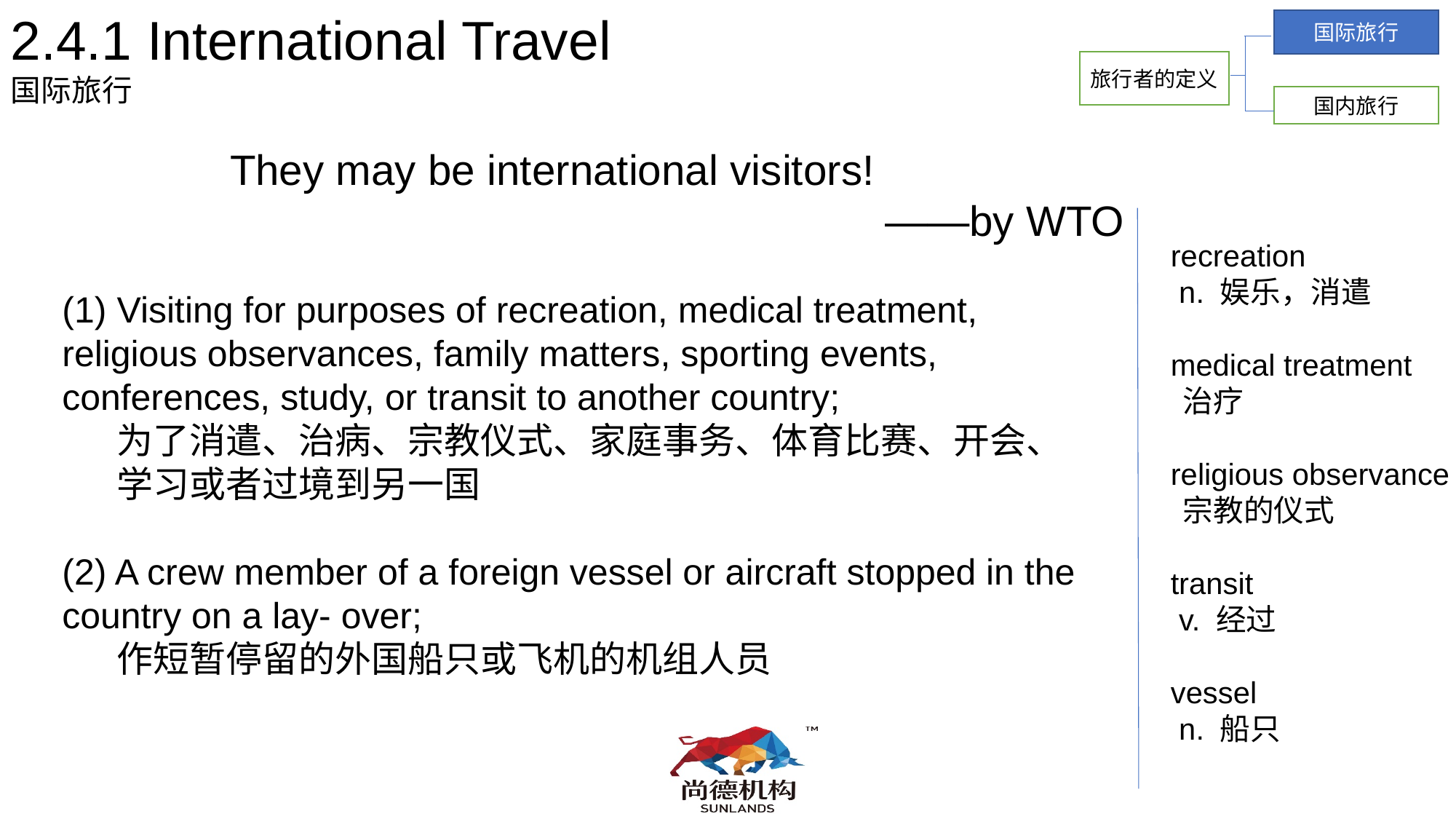

2.4.1 International Travel
国际旅行

国际旅行
旅行者的定义
国内旅行
They may be international visitors!									——by WTO

 recreation
  n. 娱乐，消遣

 medical treatment
  治疗

 religious observance
  宗教的仪式

 transit
  v. 经过

 vessel
  n. 船只

(1) Visiting for purposes of recreation, medical treatment, religious observances, family matters, sporting events, conferences, study, or transit to another country;
为了消遣、治病、宗教仪式、家庭事务、体育比赛、开会、学习或者过境到另一国

(2) A crew member of a foreign vessel or aircraft stopped in the country on a lay- over;
作短暂停留的外国船只或飞机的机组人员